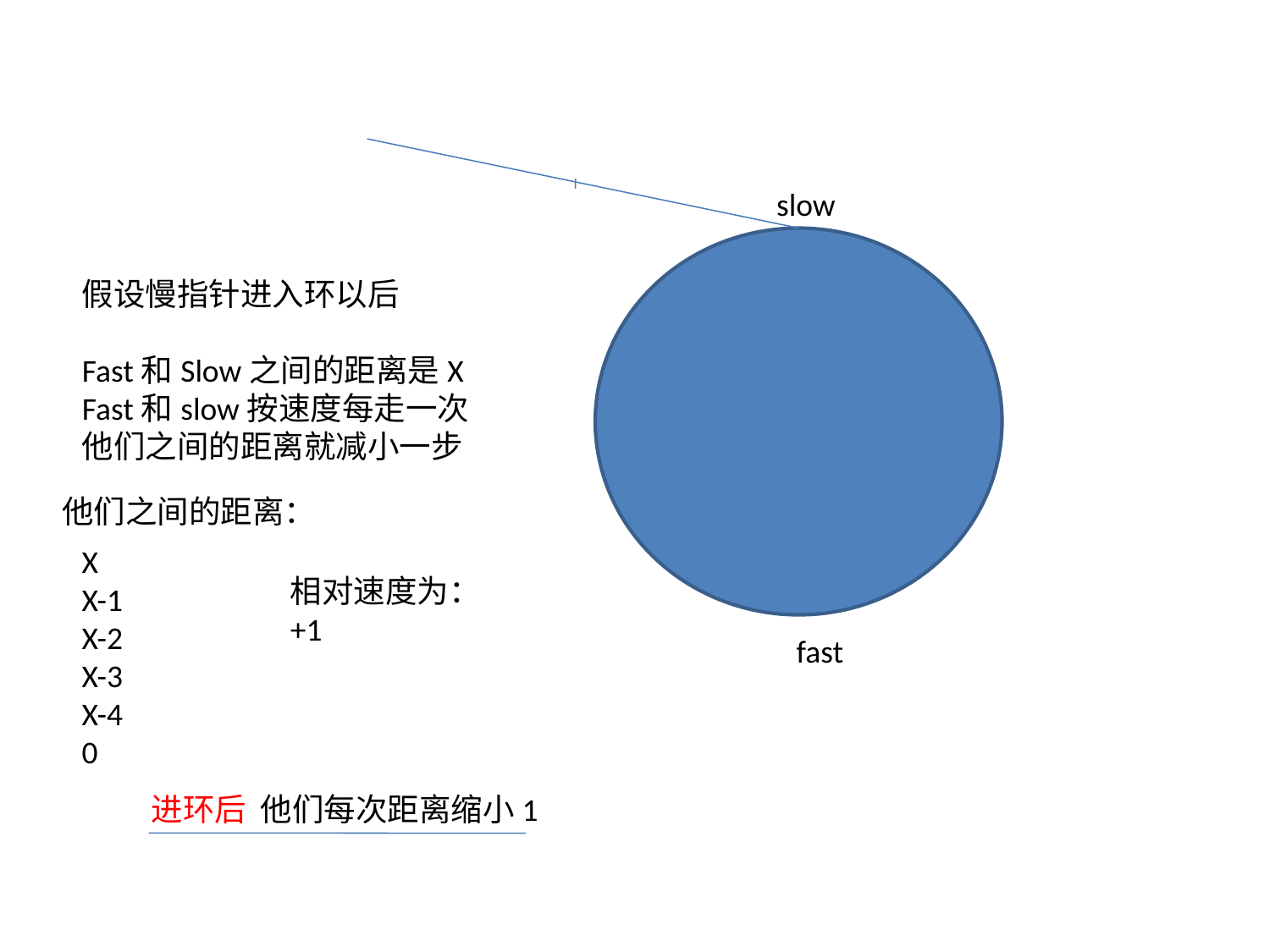

slow

假设慢指针进入环以后

Fast和Slow之间的距离是X
Fast和slow按速度每走一次
他们之间的距离就减小一步
他们之间的距离：
X
X-1
X-2
X-3
X-4
0
相对速度为：+1
fast
进环后
他们每次距离缩小1